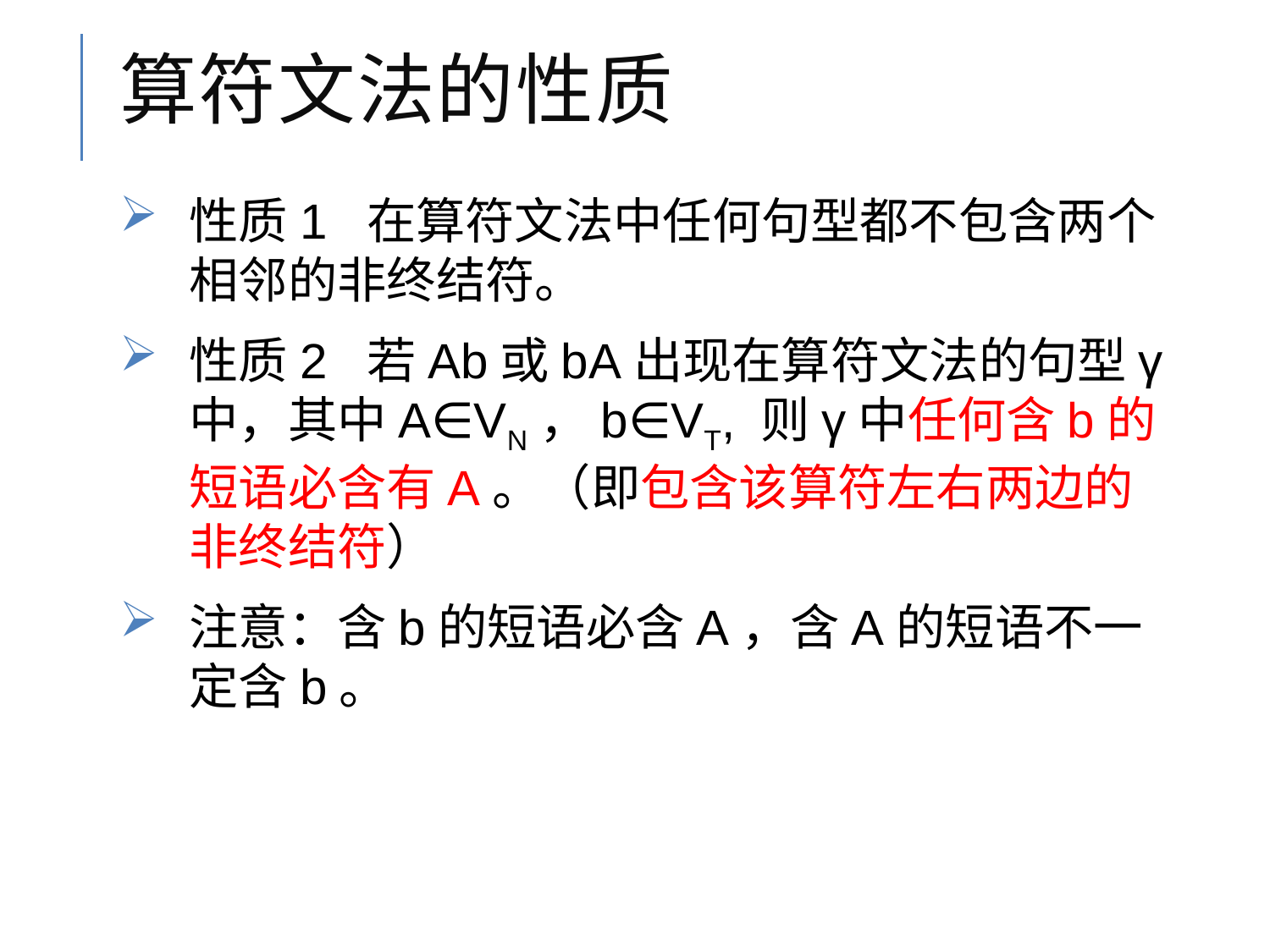

# 算符文法的性质
性质1  在算符文法中任何句型都不包含两个相邻的非终结符。
性质2  若Ab或bA出现在算符文法的句型γ中，其中A∈VN，b∈VT, 则γ中任何含b的短语必含有A。（即包含该算符左右两边的非终结符）
注意：含b的短语必含A，含A的短语不一定含b。
33